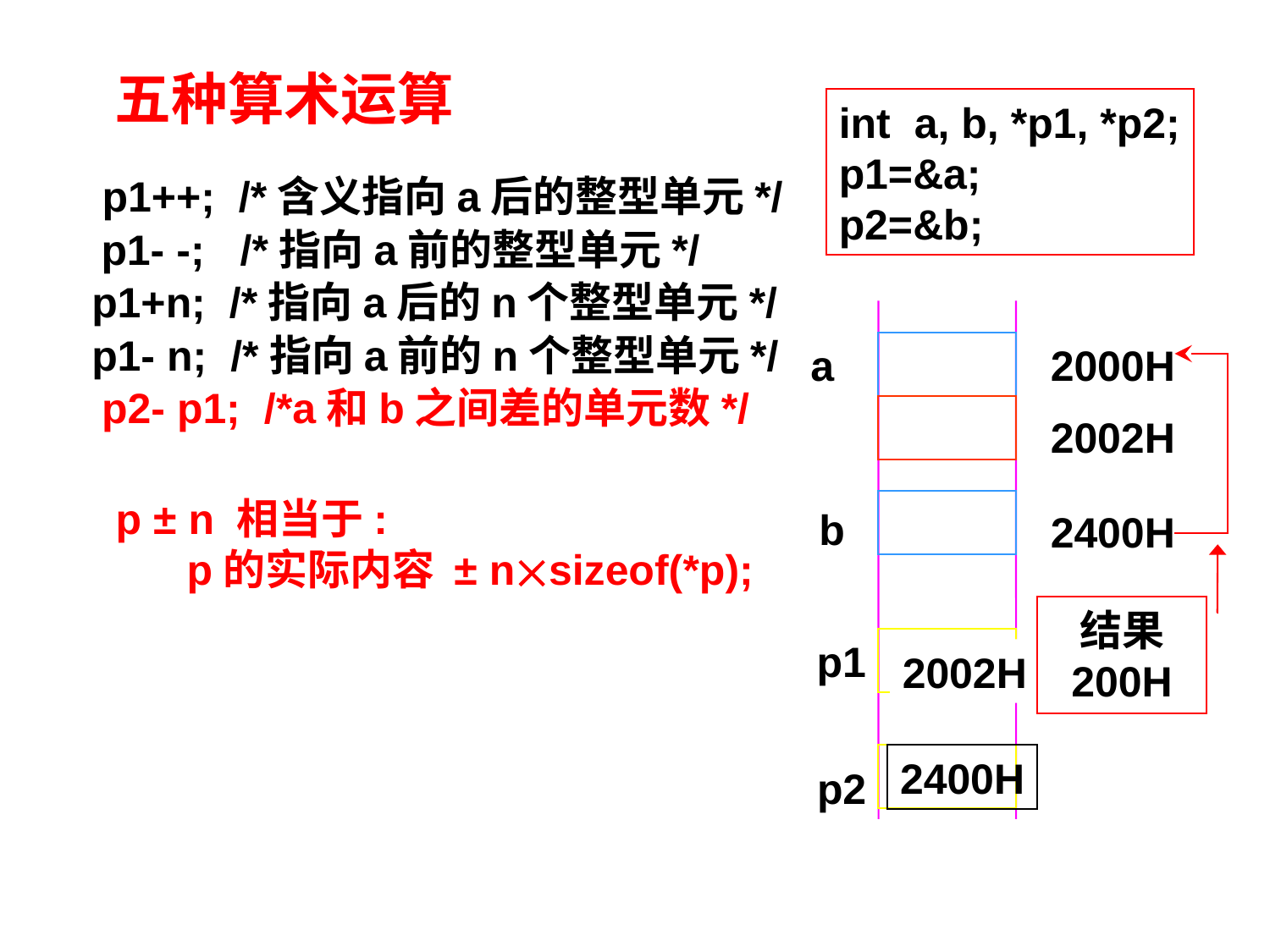

五种算术运算
int  a, b, *p1, *p2;
p1=&a;
p2=&b;
p1++;  /*含义指向a后的整型单元*/
p1- -;   /*指向a前的整型单元*/
p1+n;  /*指向a后的n个整型单元*/

p1- n;  /*指向a前的n个整型单元*/
a

2000H

p2- p1;  /*a和b之间差的单元数*/

2002H
p ± n 相当于:
      p的实际内容 ± n×sizeof(*p);

b
2400H
结果
200H
p1

2000H
2002H

2400H
p2